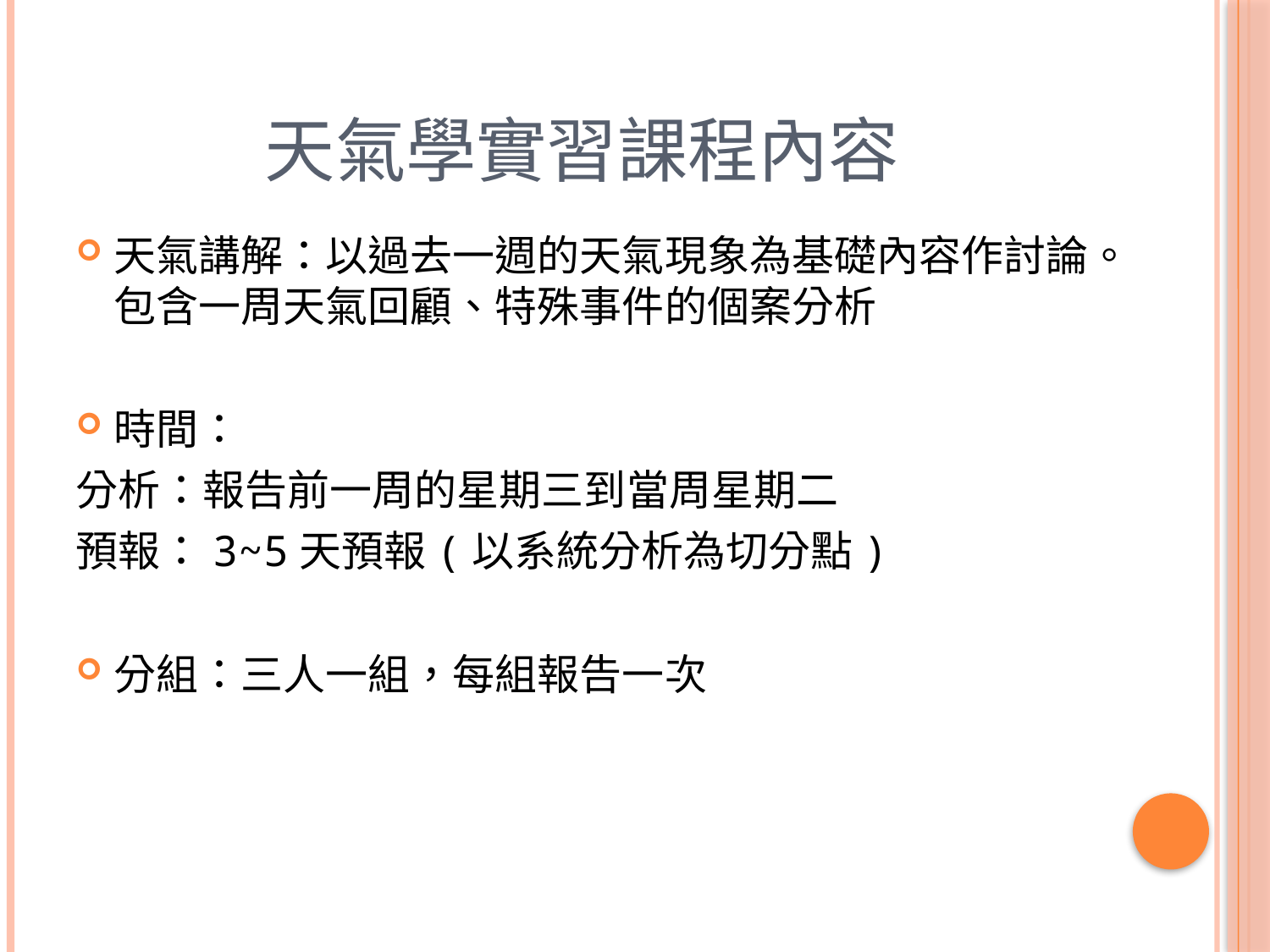

# 天氣學實習課程內容
天氣講解：以過去一週的天氣現象為基礎內容作討論。包含一周天氣回顧、特殊事件的個案分析

時間：
分析：報告前一周的星期三到當周星期二
預報：3~5天預報(以系統分析為切分點)

分組：三人一組，每組報告一次